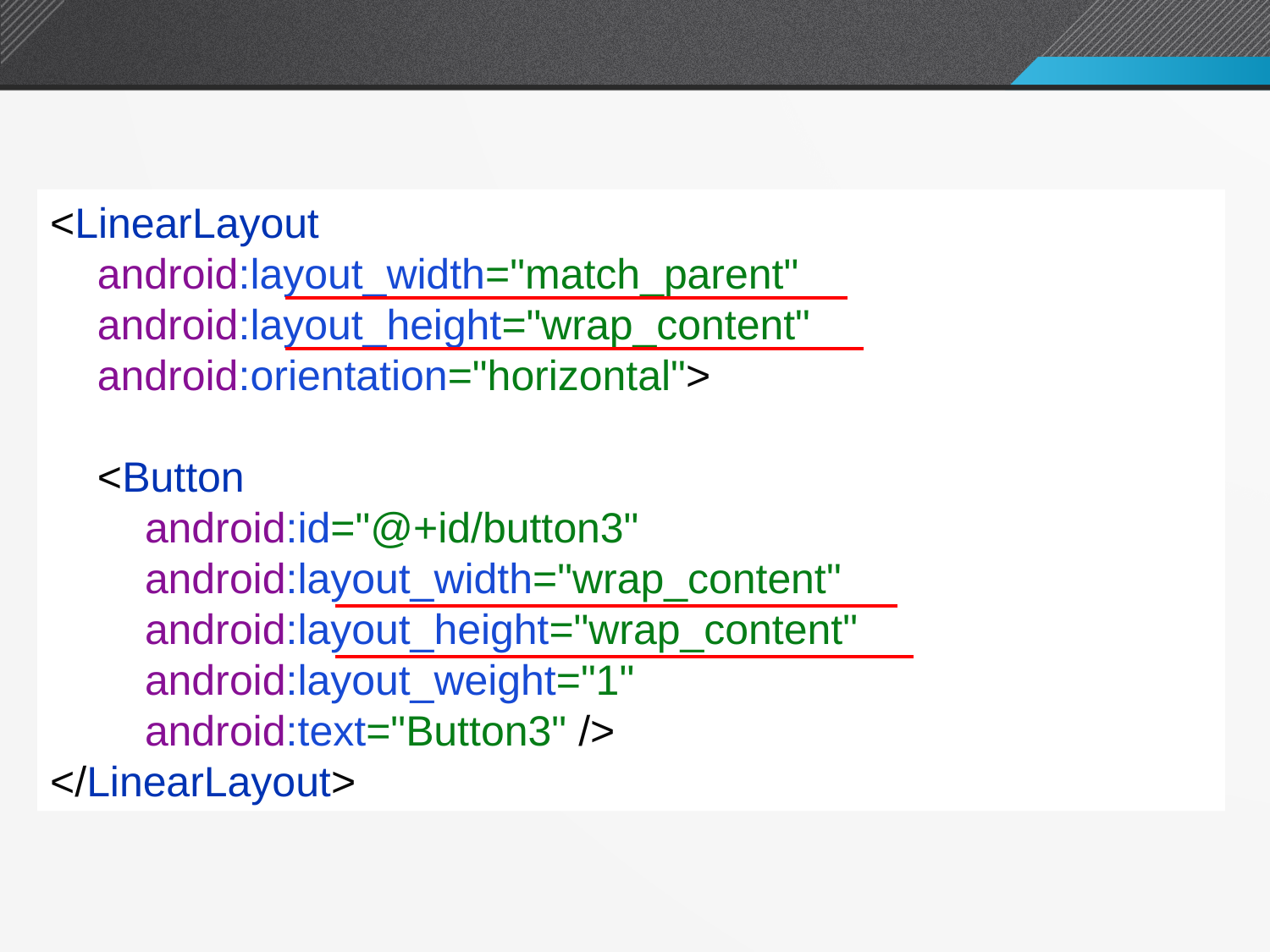

뷰의 크기 설정: width, height
<LinearLayout
    android:layout_width="match_parent"
    android:layout_height="wrap_content"
    android:orientation="horizontal">
    <Button
        android:id="@+id/button3"
        android:layout_width="wrap_content"
        android:layout_height="wrap_content"
        android:layout_weight="1"
        android:text="Button3" />
</LinearLayout>